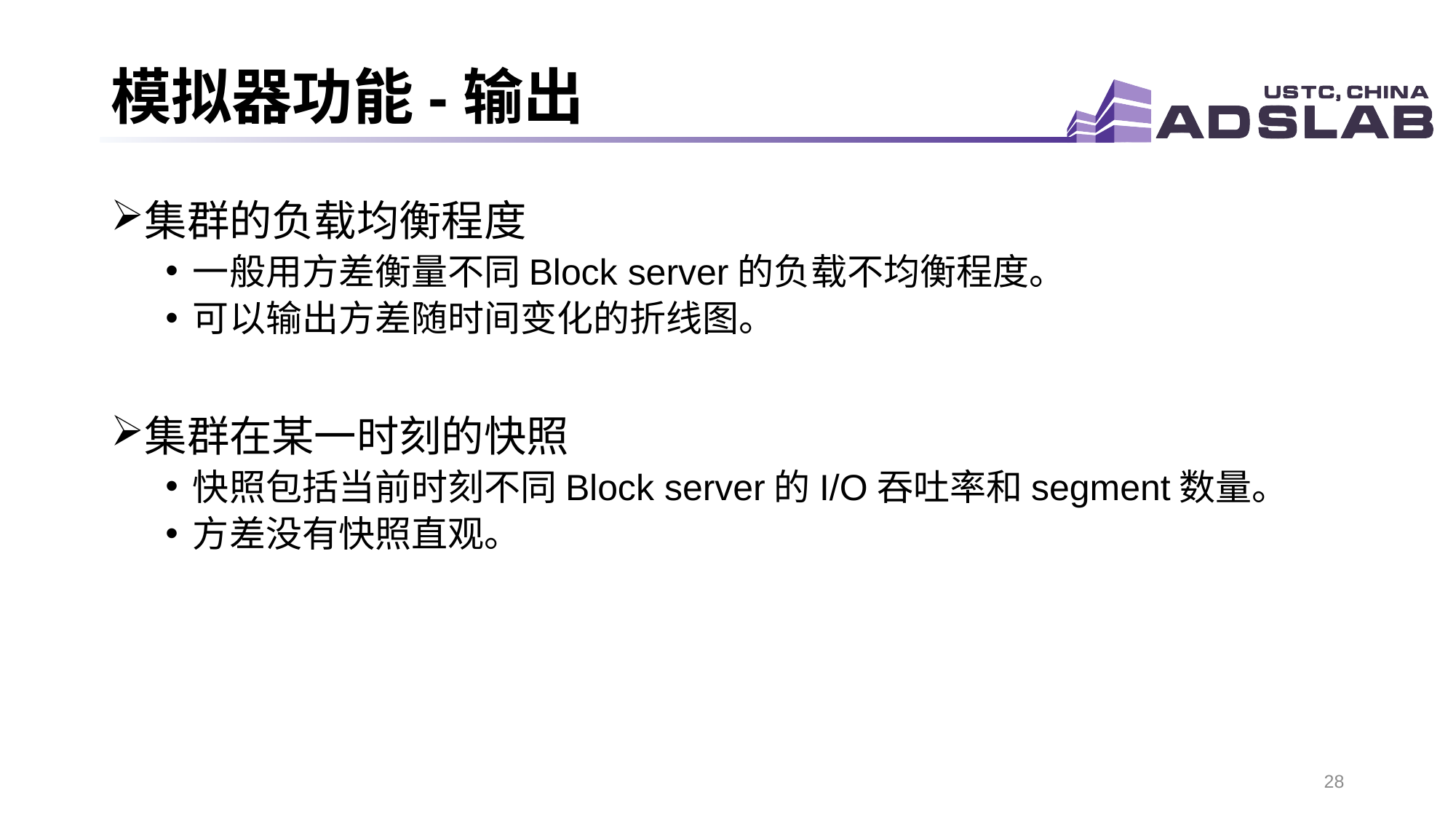

# 模拟器功能-输出
集群的负载均衡程度
一般用方差衡量不同Block server的负载不均衡程度。
可以输出方差随时间变化的折线图。

集群在某一时刻的快照
快照包括当前时刻不同Block server的I/O吞吐率和segment数量。
方差没有快照直观。

28